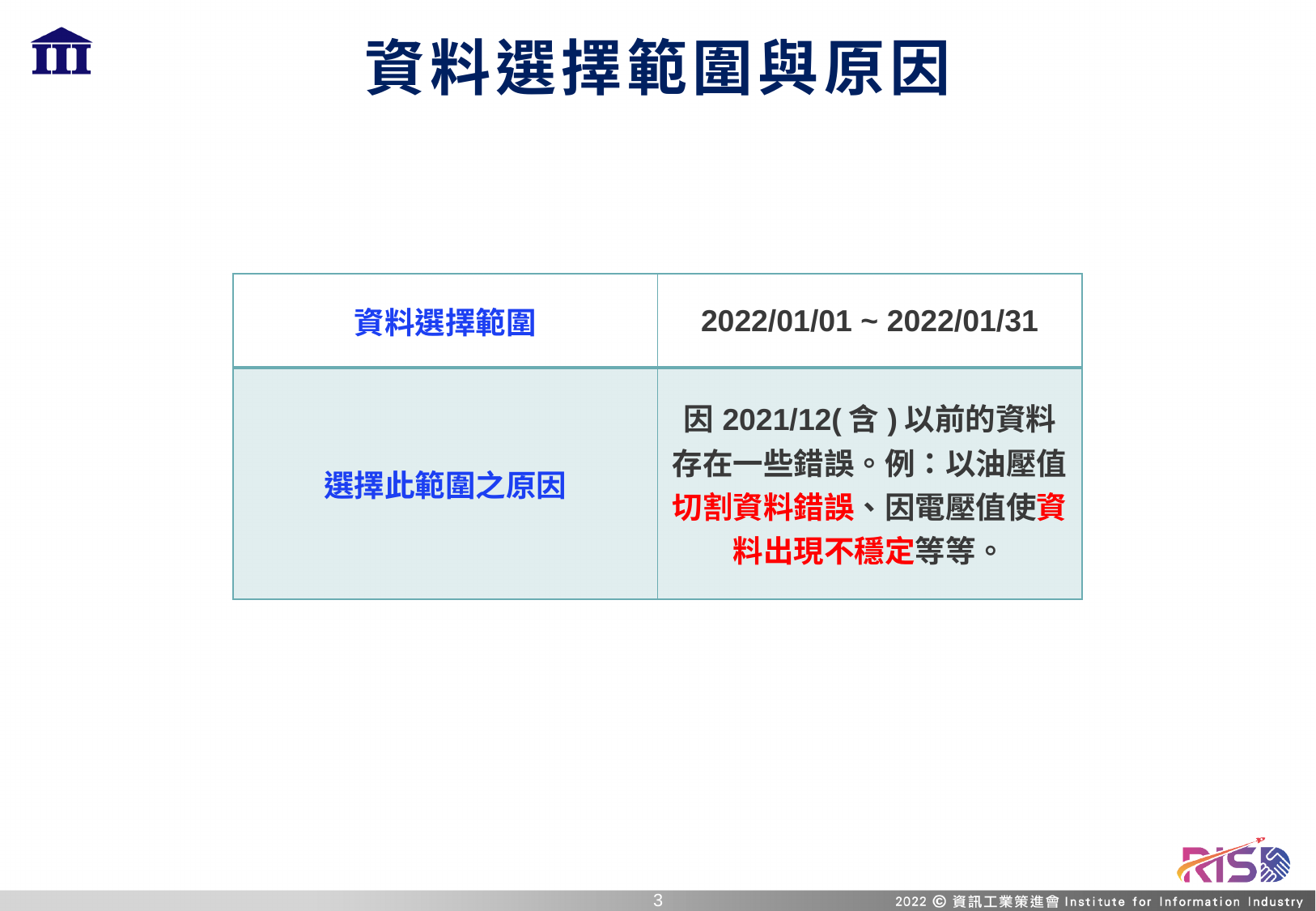

# 資料選擇範圍與原因
| 資料選擇範圍 | 2022/01/01 ~ 2022/01/31 |
| --- | --- |
| 選擇此範圍之原因 | 因2021/12(含)以前的資料存在一些錯誤。例：以油壓值切割資料錯誤、因電壓值使資料出現不穩定等等。 |
3